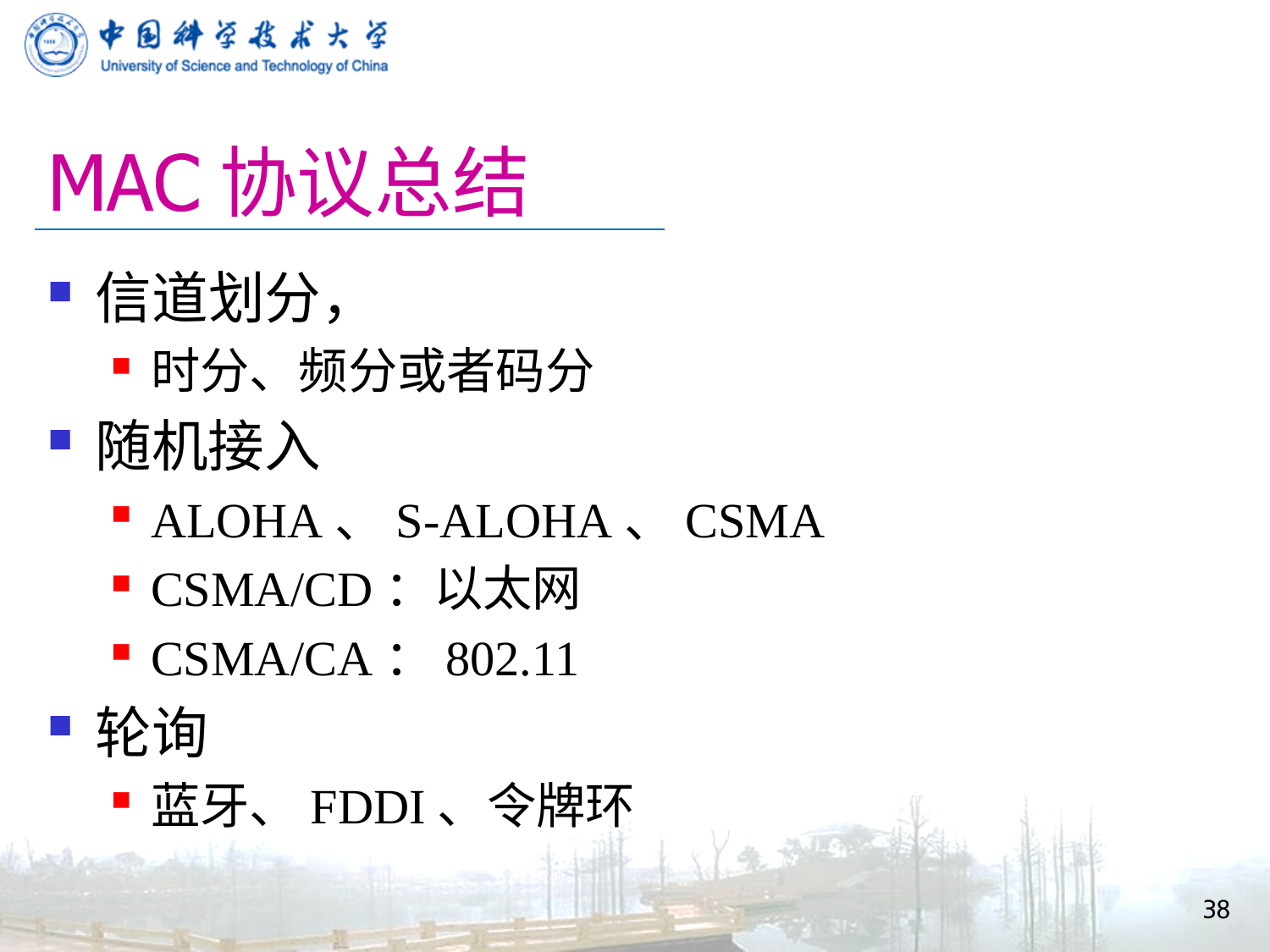

# MAC协议总结
信道划分，
时分、频分或者码分
随机接入
ALOHA、S-ALOHA、CSMA
CSMA/CD：以太网
CSMA/CA：802.11
轮询
蓝牙、FDDI、令牌环

38